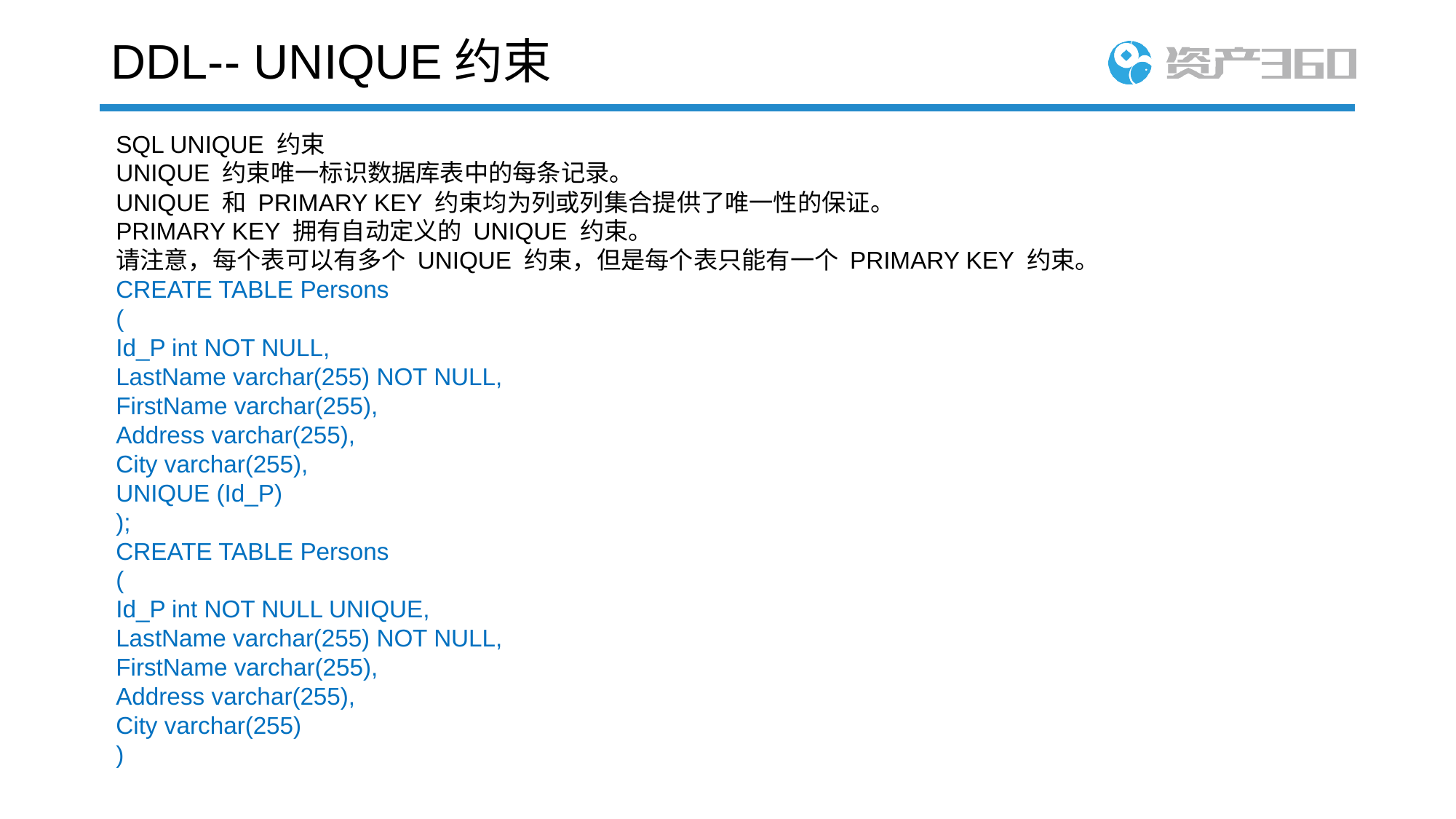

# DDL-- UNIQUE约束
SQL UNIQUE 约束
UNIQUE 约束唯一标识数据库表中的每条记录。
UNIQUE 和 PRIMARY KEY 约束均为列或列集合提供了唯一性的保证。
PRIMARY KEY 拥有自动定义的 UNIQUE 约束。
请注意，每个表可以有多个 UNIQUE 约束，但是每个表只能有一个 PRIMARY KEY 约束。
CREATE TABLE Persons
(
Id_P int NOT NULL,
LastName varchar(255) NOT NULL,
FirstName varchar(255),
Address varchar(255),
City varchar(255),
UNIQUE (Id_P)
);
CREATE TABLE Persons
(
Id_P int NOT NULL UNIQUE,
LastName varchar(255) NOT NULL,
FirstName varchar(255),
Address varchar(255),
City varchar(255)
)
23